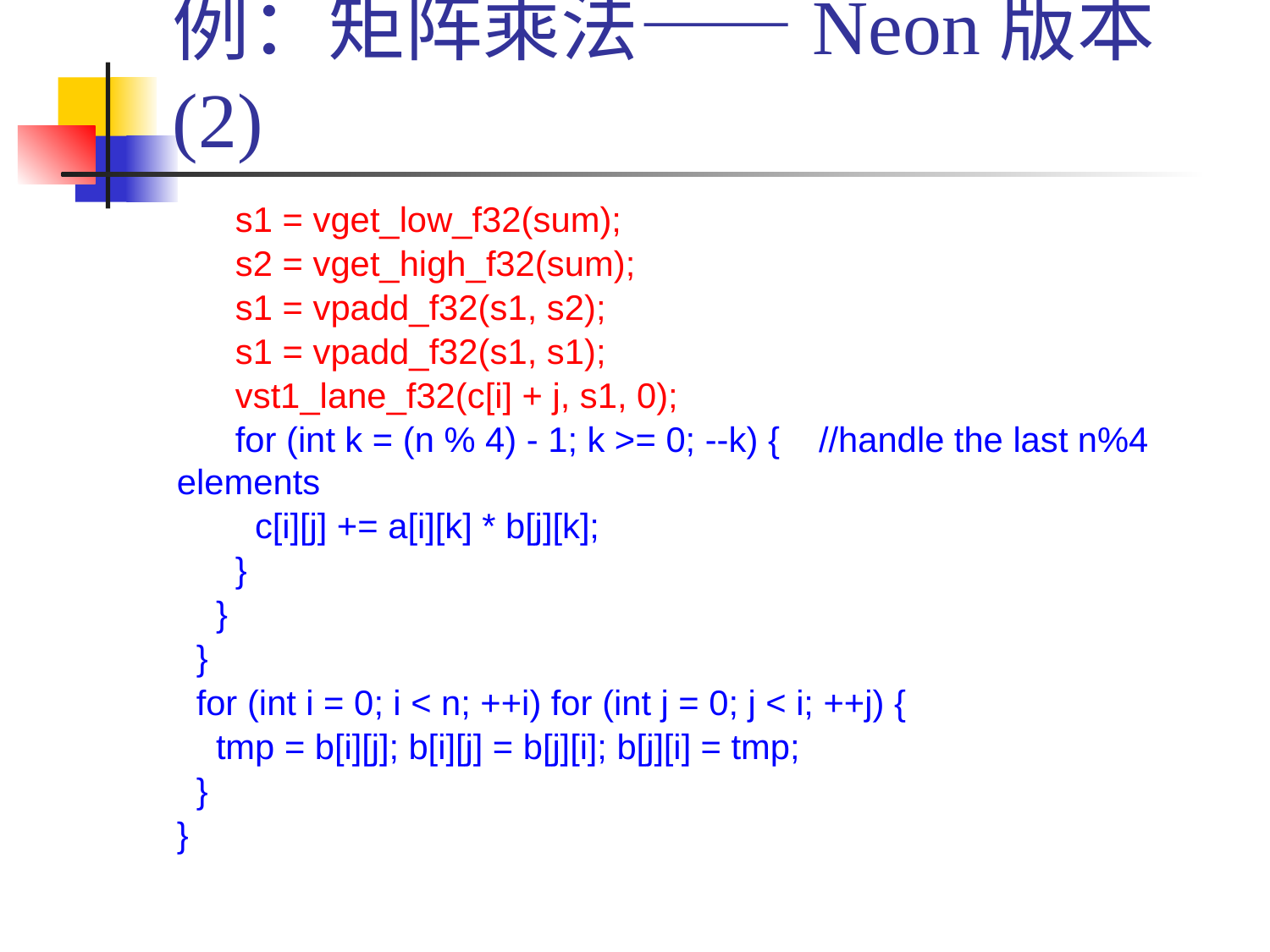

# 例：矩阵乘法——Neon版本(2)
      s1 = vget_low_f32(sum);
      s2 = vget_high_f32(sum);
      s1 = vpadd_f32(s1, s2);
      s1 = vpadd_f32(s1, s1);
      vst1_lane_f32(c[i] + j, s1, 0);
      for (int k = (n % 4) - 1; k >= 0; --k) {    //handle the last n%4 elements
        c[i][j] += a[i][k] * b[j][k];
      }
    }
  }
  for (int i = 0; i < n; ++i) for (int j = 0; j < i; ++j) {
    tmp = b[i][j]; b[i][j] = b[j][i]; b[j][i] = tmp;
  }
}